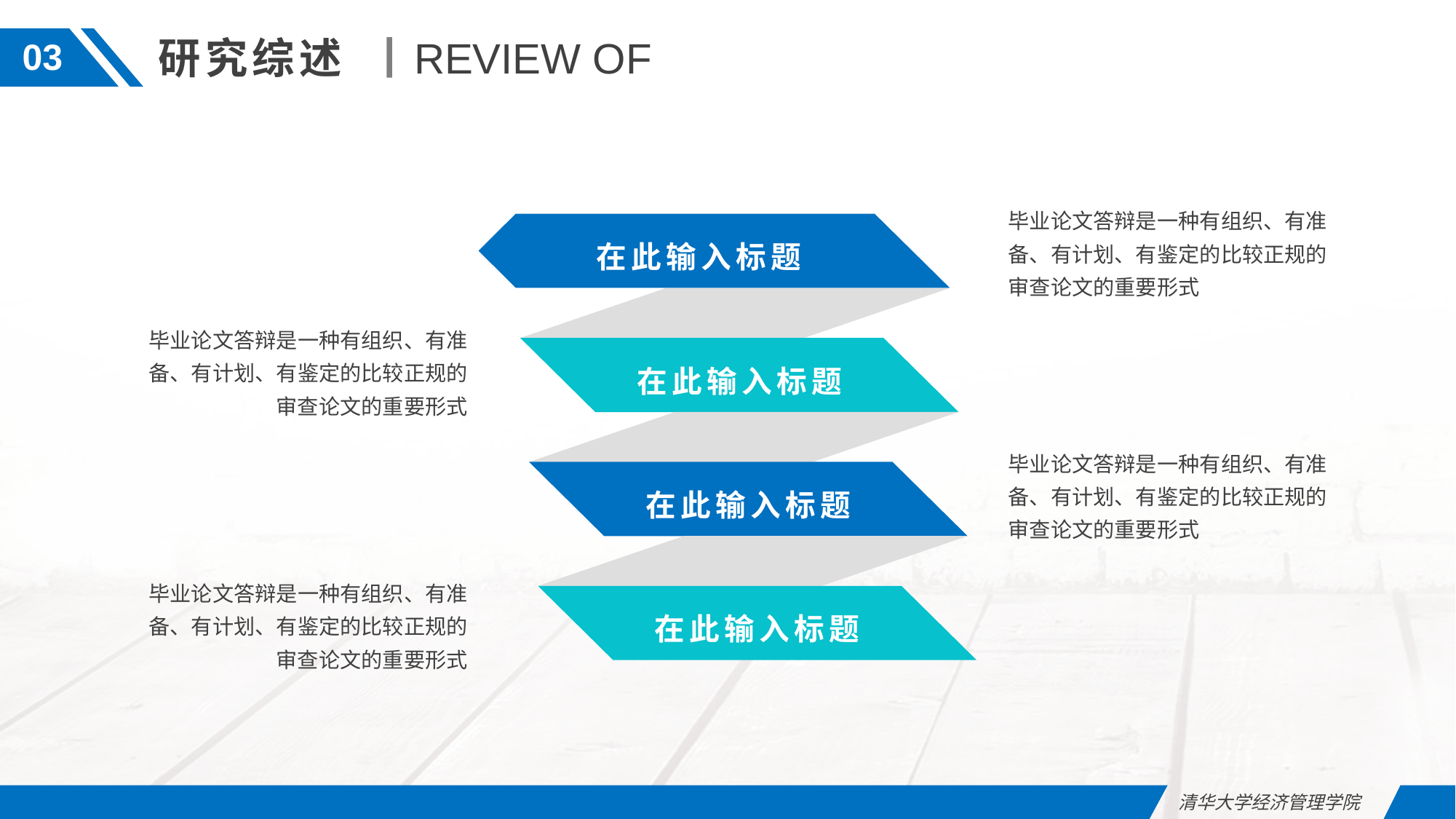

研究综述
REVIEW OF

03

毕业论文答辩是一种有组织、有准备、有计划、有鉴定的比较正规的审查论文的重要形式
在此输入标题

毕业论文答辩是一种有组织、有准备、有计划、有鉴定的比较正规的审查论文的重要形式
在此输入标题

毕业论文答辩是一种有组织、有准备、有计划、有鉴定的比较正规的审查论文的重要形式
在此输入标题

毕业论文答辩是一种有组织、有准备、有计划、有鉴定的比较正规的审查论文的重要形式
在此输入标题

清华大学经济管理学院